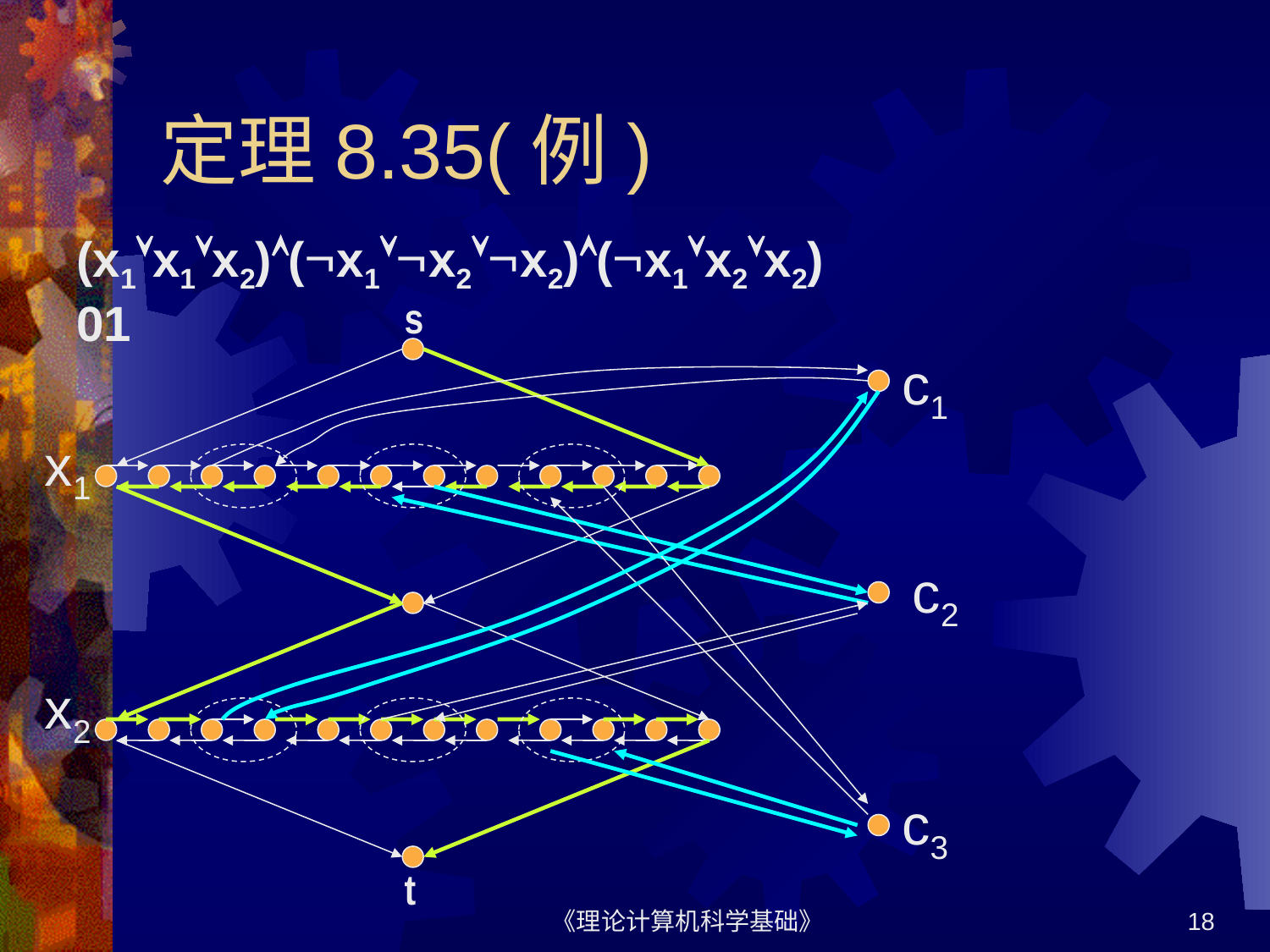

# 定理8.35(例)
(x1∨x1∨x2)∧(¬x1∨¬x2∨¬x2)∧(¬x1∨x2∨x2)
01
s

c1

x1

c2

x2

c3

t
《理论计算机科学基础》
18